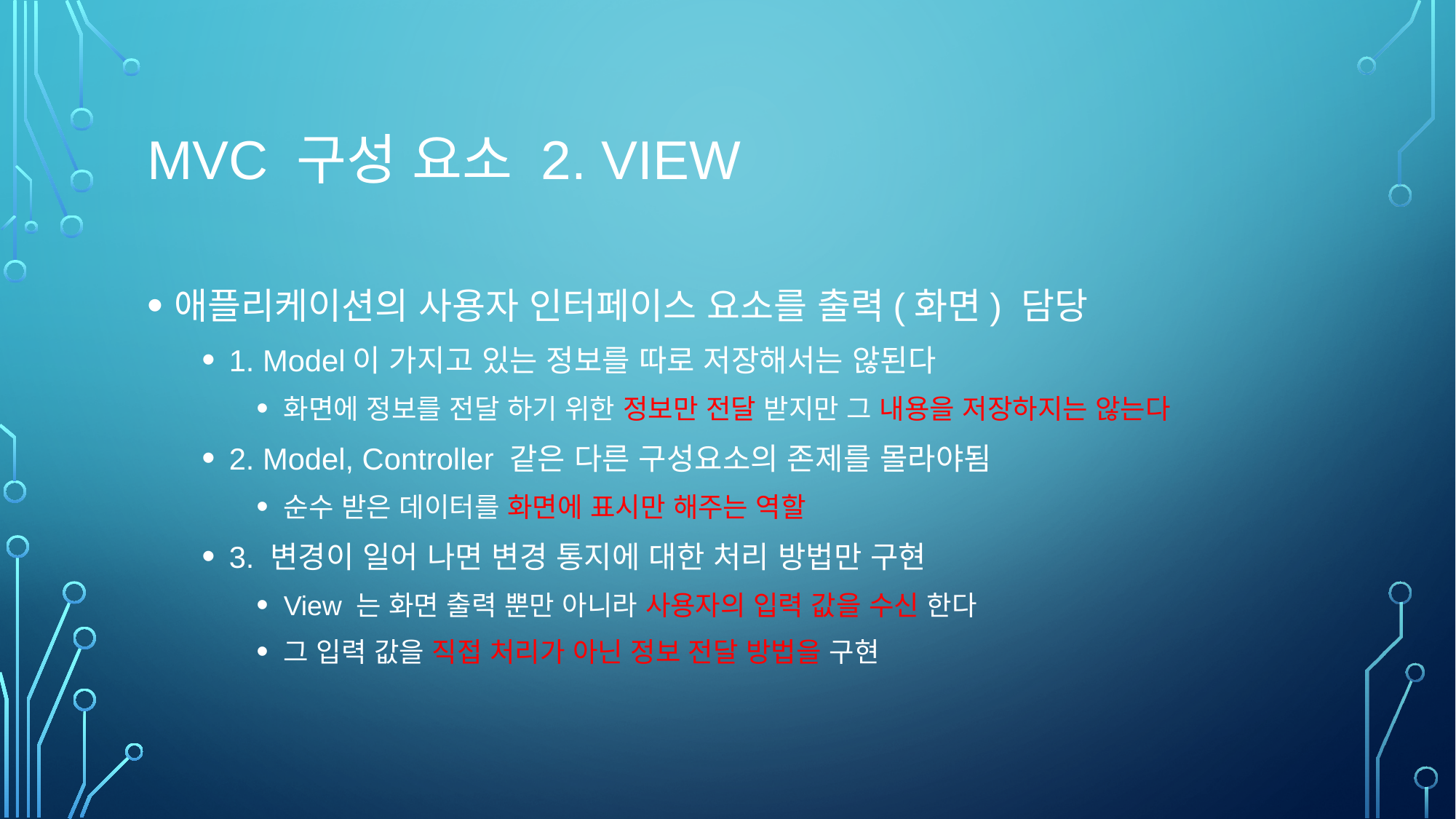

# MVC 구성 요소 2. view
애플리케이션의 사용자 인터페이스 요소를 출력(화면) 담당
1. Model이 가지고 있는 정보를 따로 저장해서는 않된다
화면에 정보를 전달 하기 위한 정보만 전달 받지만 그 내용을 저장하지는 않는다
2. Model, Controller 같은 다른 구성요소의 존제를 몰라야됨
순수 받은 데이터를 화면에 표시만 해주는 역할
3. 변경이 일어 나면 변경 통지에 대한 처리 방법만 구현
View 는 화면 출력 뿐만 아니라 사용자의 입력 값을 수신 한다
그 입력 값을 직접 처리가 아닌 정보 전달 방법을 구현